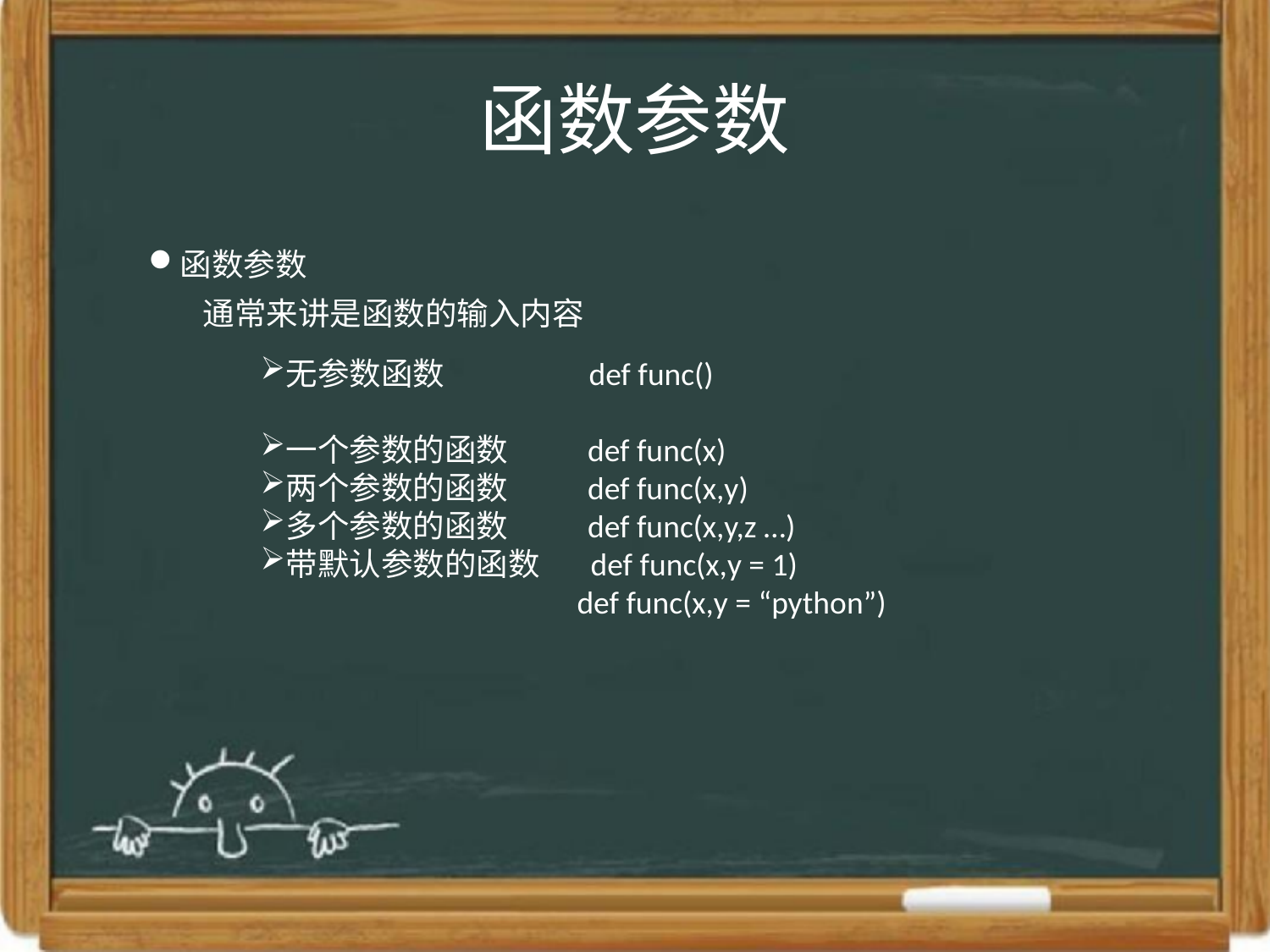

# 函数参数
函数参数
通常来讲是函数的输入内容
无参数函数                   def func()
一个参数的函数          def func(x)
两个参数的函数          def func(x,y)
多个参数的函数          def func(x,y,z …)
带默认参数的函数      def func(x,y = 1)
                                            def func(x,y = “python”)